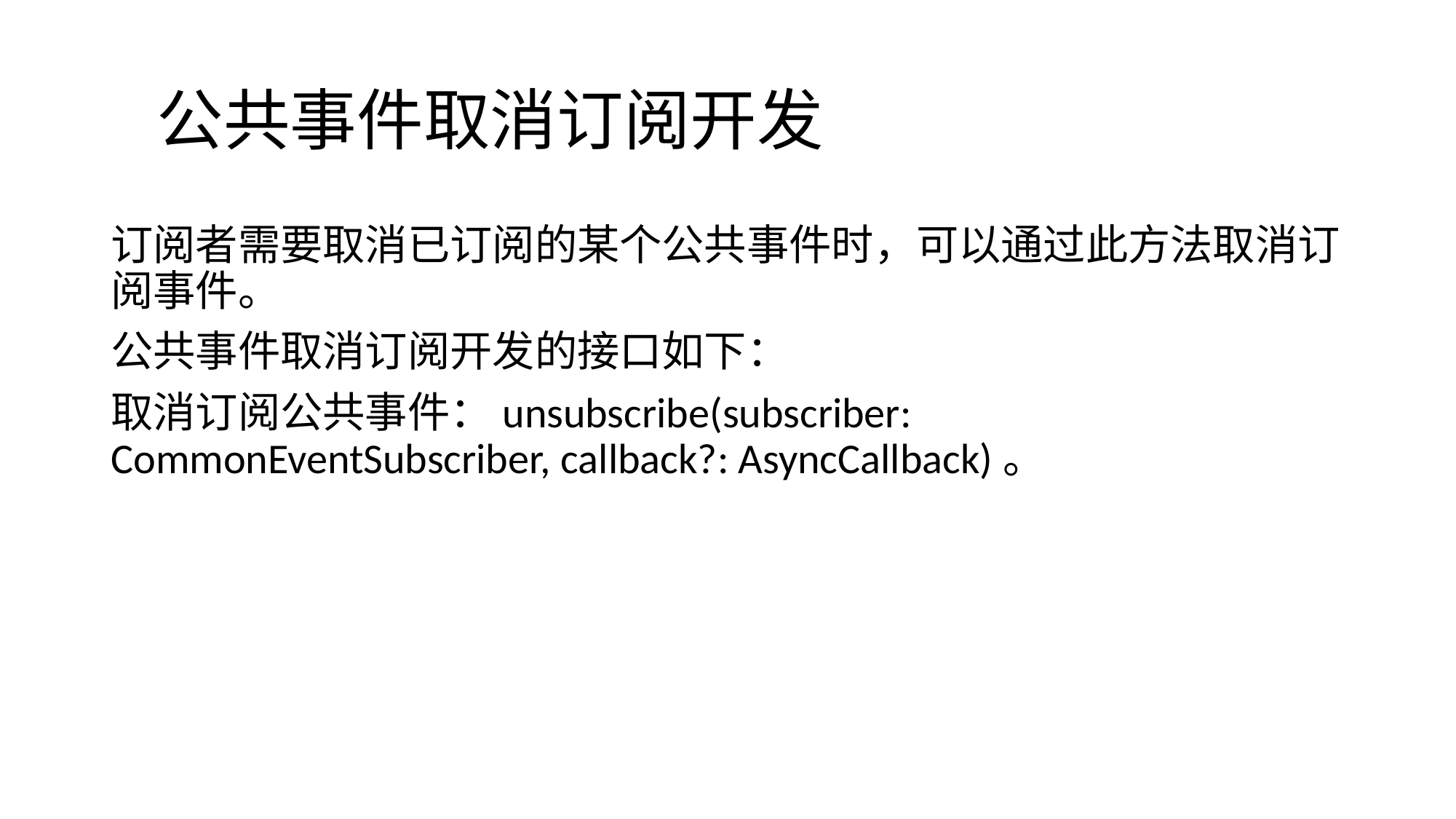

# 公共事件取消订阅开发
订阅者需要取消已订阅的某个公共事件时，可以通过此方法取消订阅事件。
公共事件取消订阅开发的接口如下：
取消订阅公共事件：unsubscribe(subscriber: CommonEventSubscriber, callback?: AsyncCallback)。